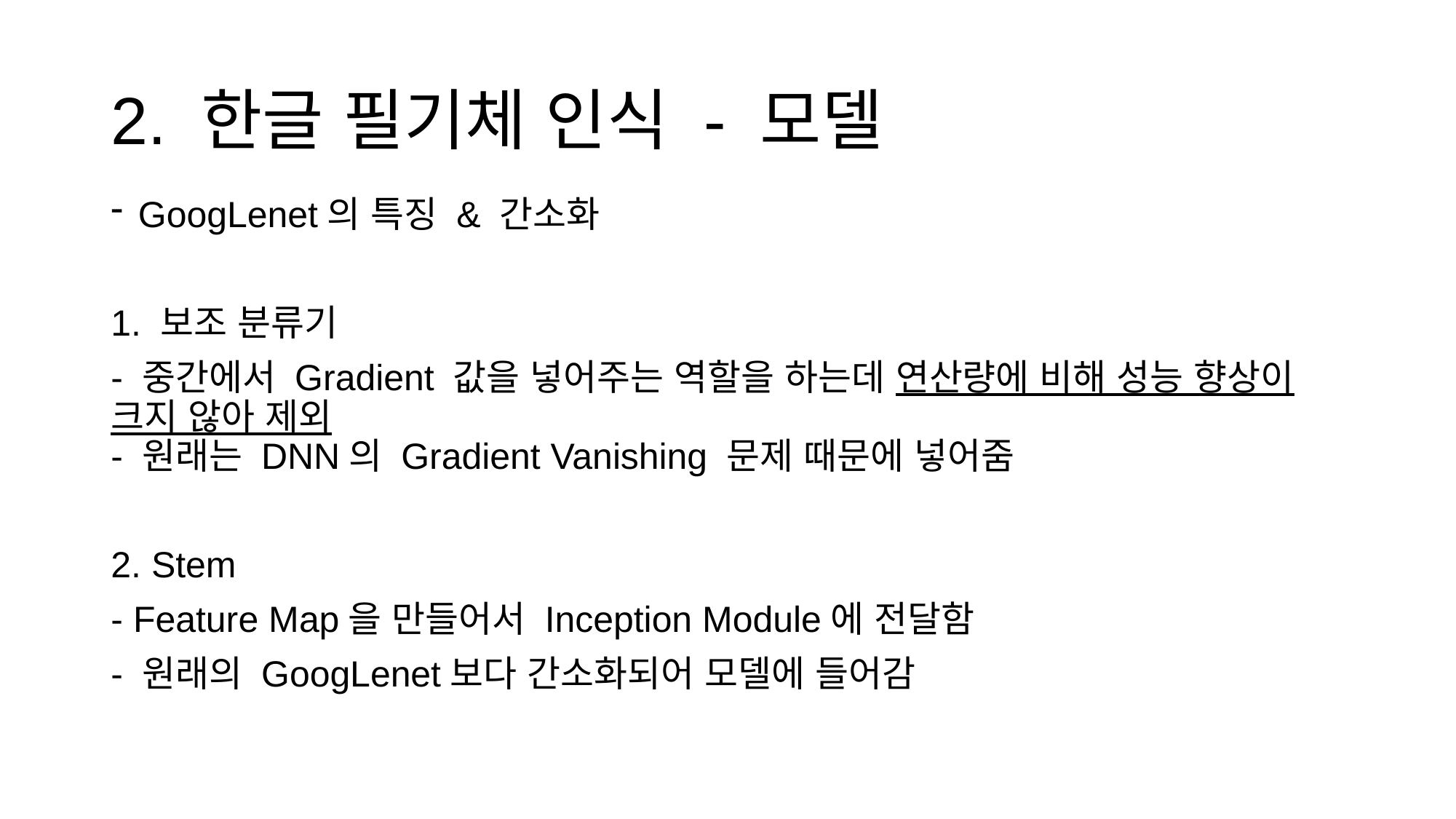

# 2. 한글 필기체 인식 - 모델
GoogLenet의 특징 & 간소화

1. 보조 분류기
- 중간에서 Gradient 값을 넣어주는 역할을 하는데 연산량에 비해 성능 향상이 크지 않아 제외
- 원래는 DNN의 Gradient Vanishing 문제 때문에 넣어줌

2. Stem
- Feature Map을 만들어서 Inception Module에 전달함
- 원래의 GoogLenet보다 간소화되어 모델에 들어감